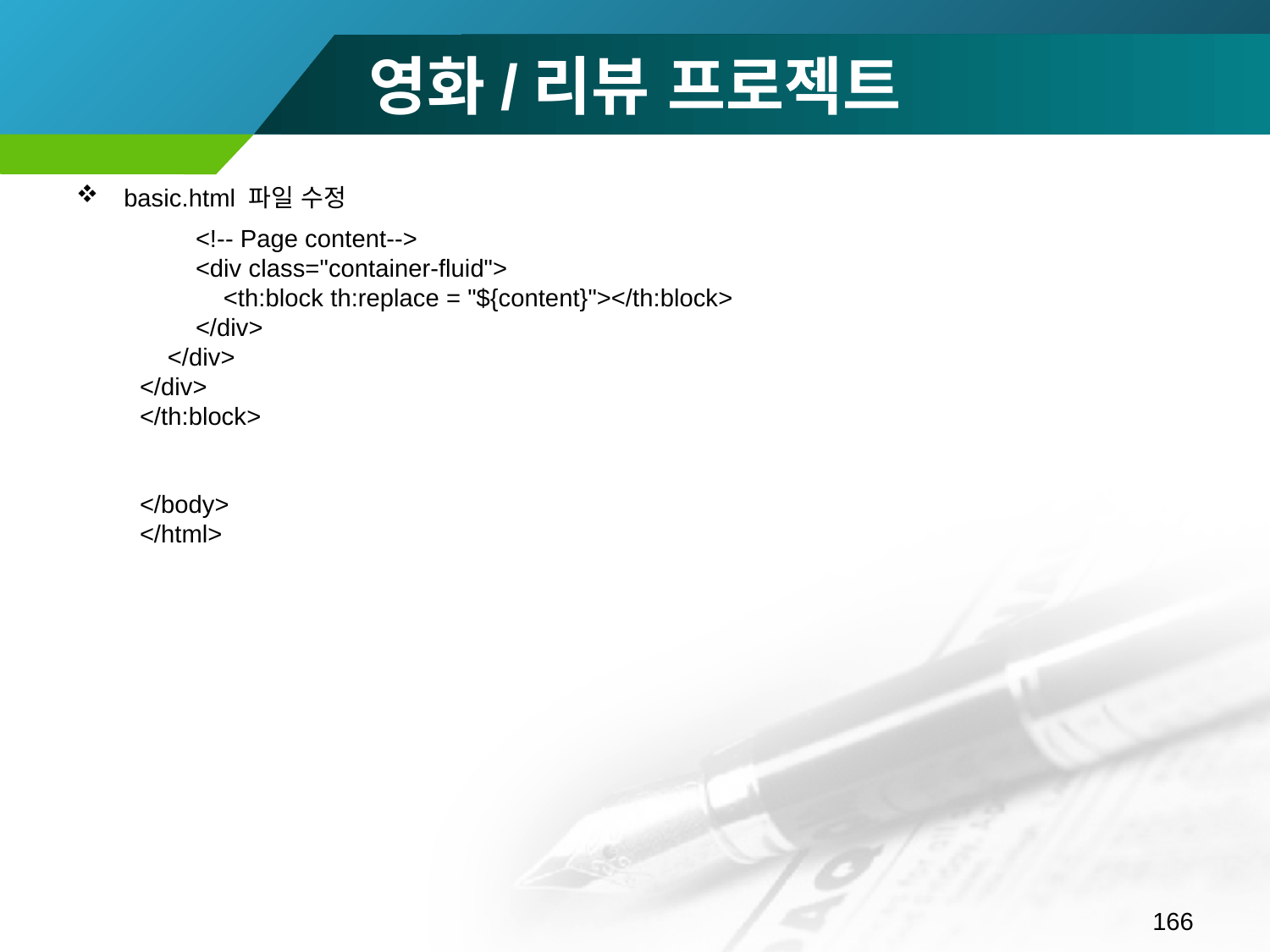

# 영화/리뷰 프로젝트
basic.html 파일 수정
        <!-- Page content-->
        <div class="container-fluid">
            <th:block th:replace = "${content}"></th:block>
        </div>
    </div>
</div>
</th:block>

</body>
</html>
166